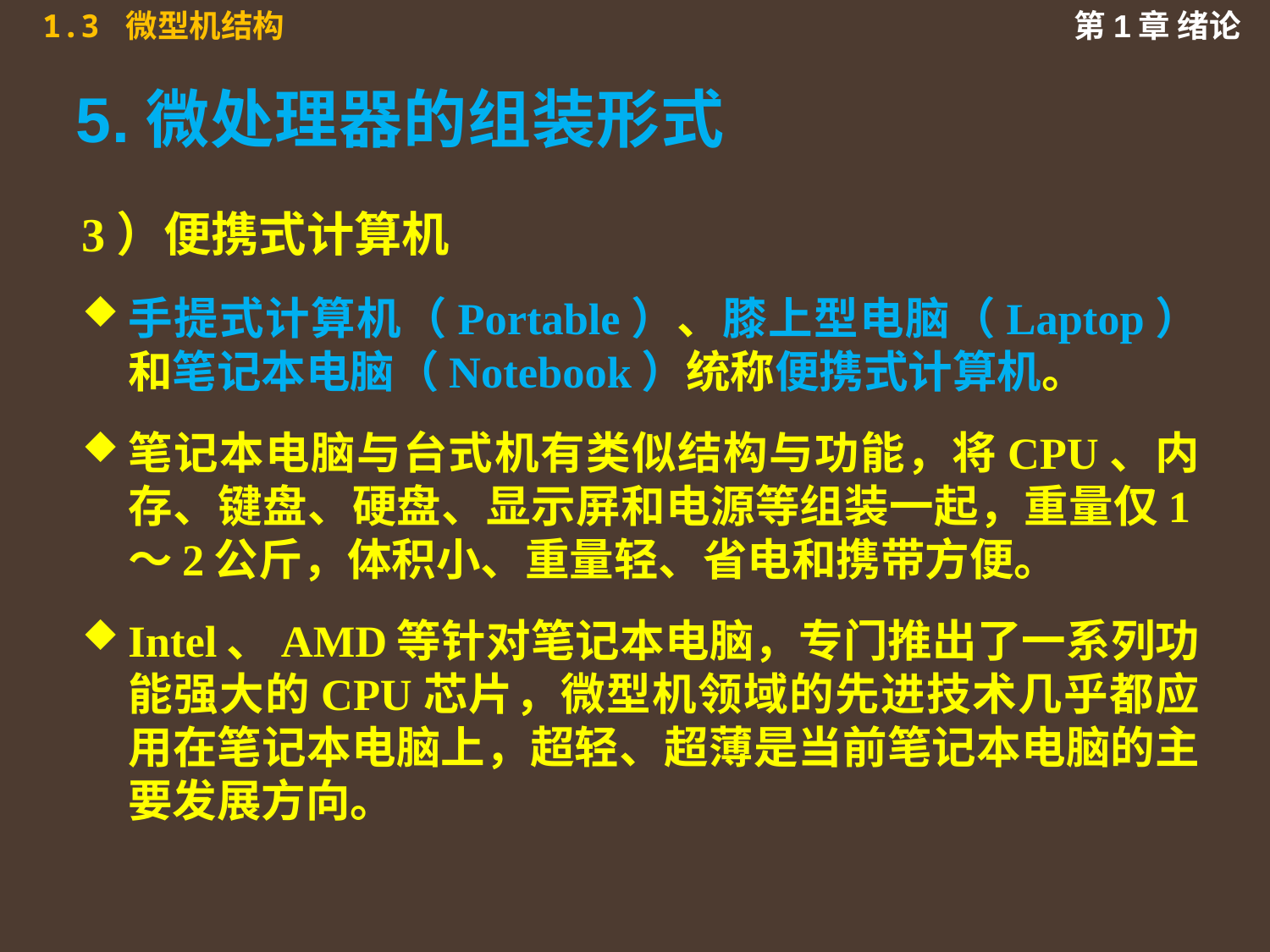

# 5.微处理器的组装形式
3）便携式计算机
手提式计算机（Portable）、膝上型电脑（Laptop）和笔记本电脑（Notebook）统称便携式计算机。
笔记本电脑与台式机有类似结构与功能，将CPU、内存、键盘、硬盘、显示屏和电源等组装一起，重量仅1～2公斤，体积小、重量轻、省电和携带方便。
Intel、AMD等针对笔记本电脑，专门推出了一系列功能强大的CPU芯片，微型机领域的先进技术几乎都应用在笔记本电脑上，超轻、超薄是当前笔记本电脑的主要发展方向。